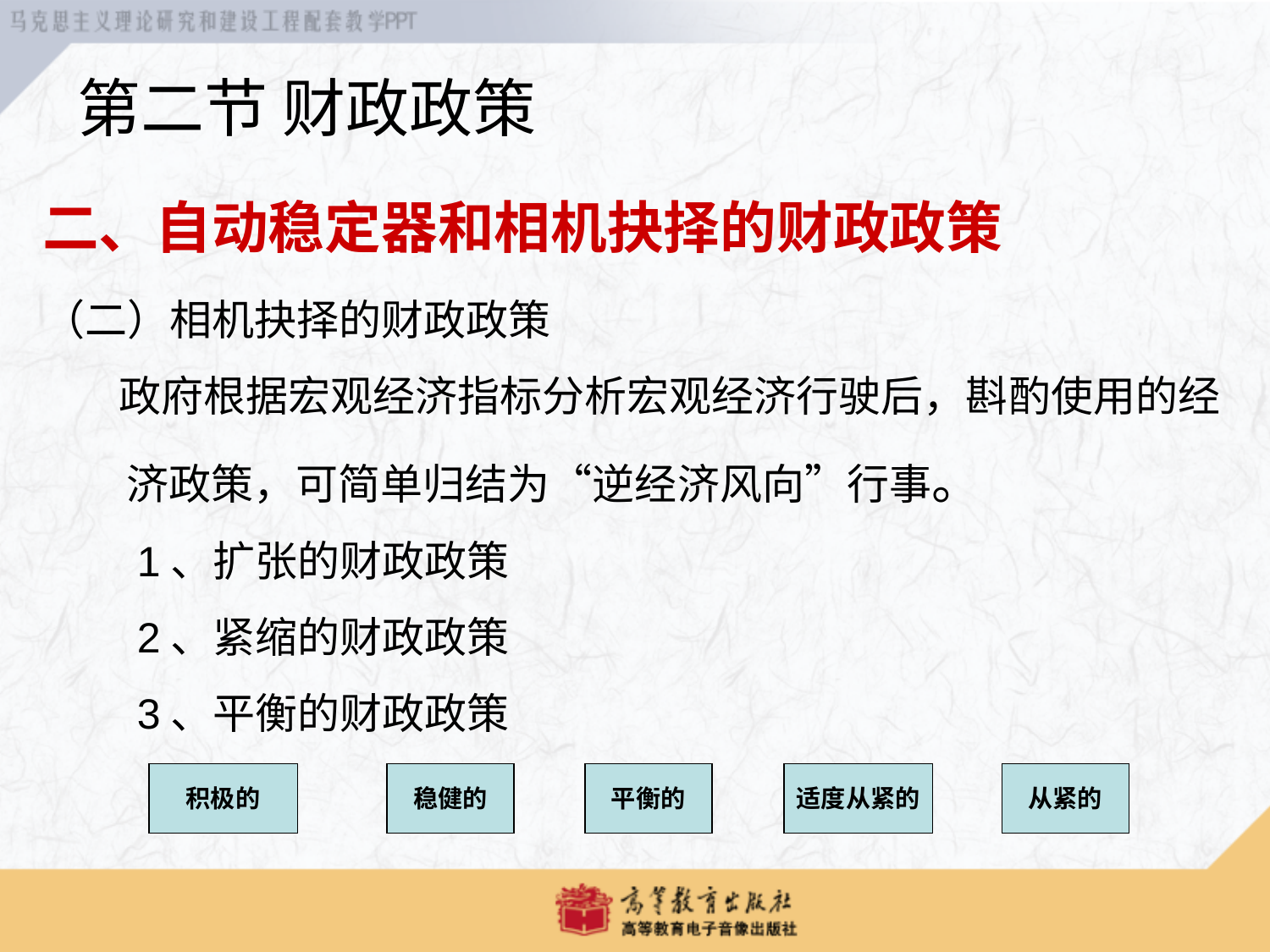

第二节 财政政策
二、自动稳定器和相机抉择的财政政策
（二）相机抉择的财政政策
       政府根据宏观经济指标分析宏观经济行驶后，斟酌使用的经济政策，可简单归结为“逆经济风向”行事。
        1、扩张的财政政策
        2、紧缩的财政政策
        3、平衡的财政政策

积极的
稳健的
平衡的
适度从紧的
从紧的